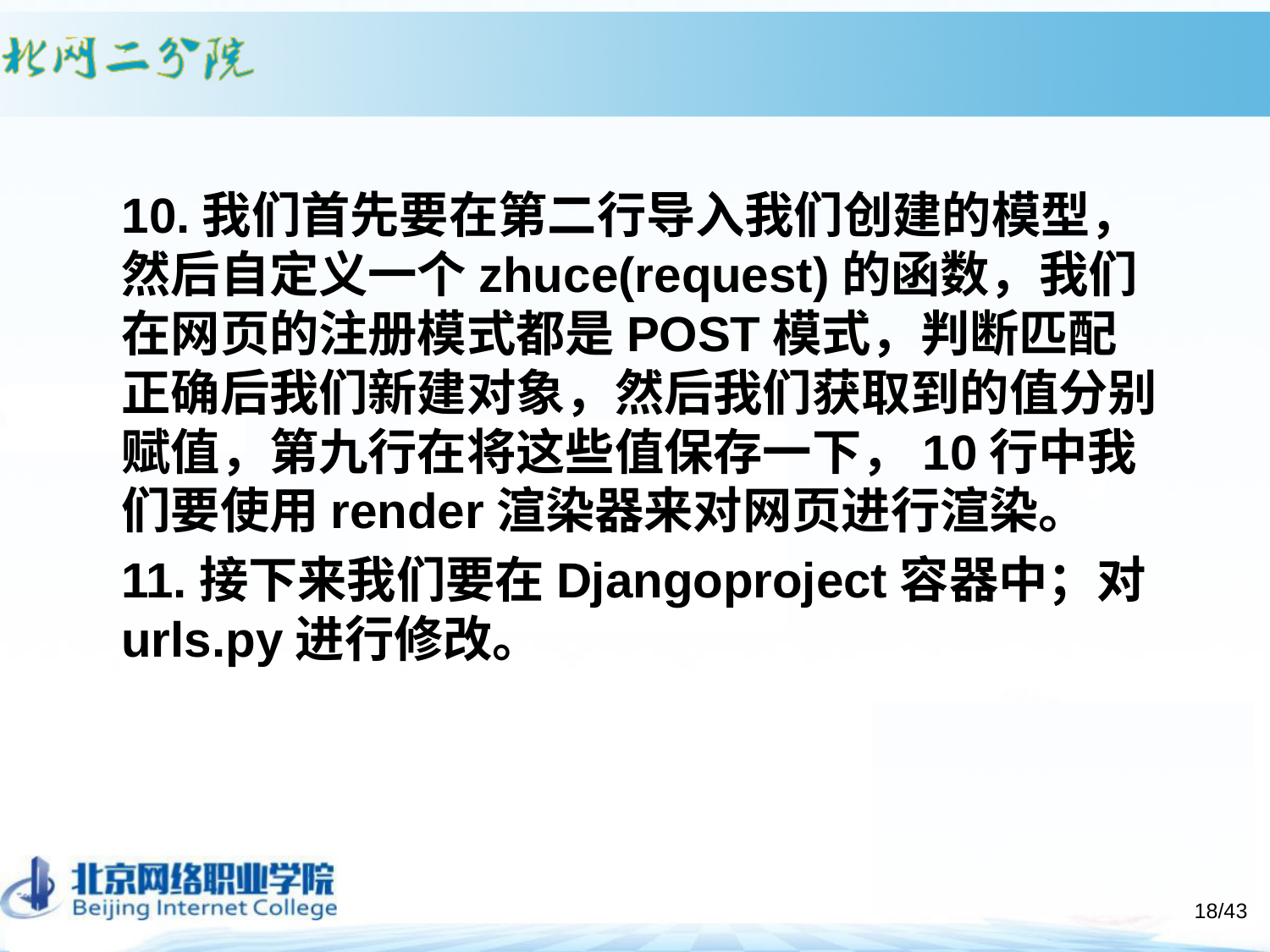

#
10.我们首先要在第二行导入我们创建的模型，然后自定义一个zhuce(request)的函数，我们在网页的注册模式都是POST模式，判断匹配正确后我们新建对象，然后我们获取到的值分别赋值，第九行在将这些值保存一下，10行中我们要使用render渲染器来对网页进行渲染。
11.接下来我们要在Djangoproject容器中；对urls.py进行修改。
18/43